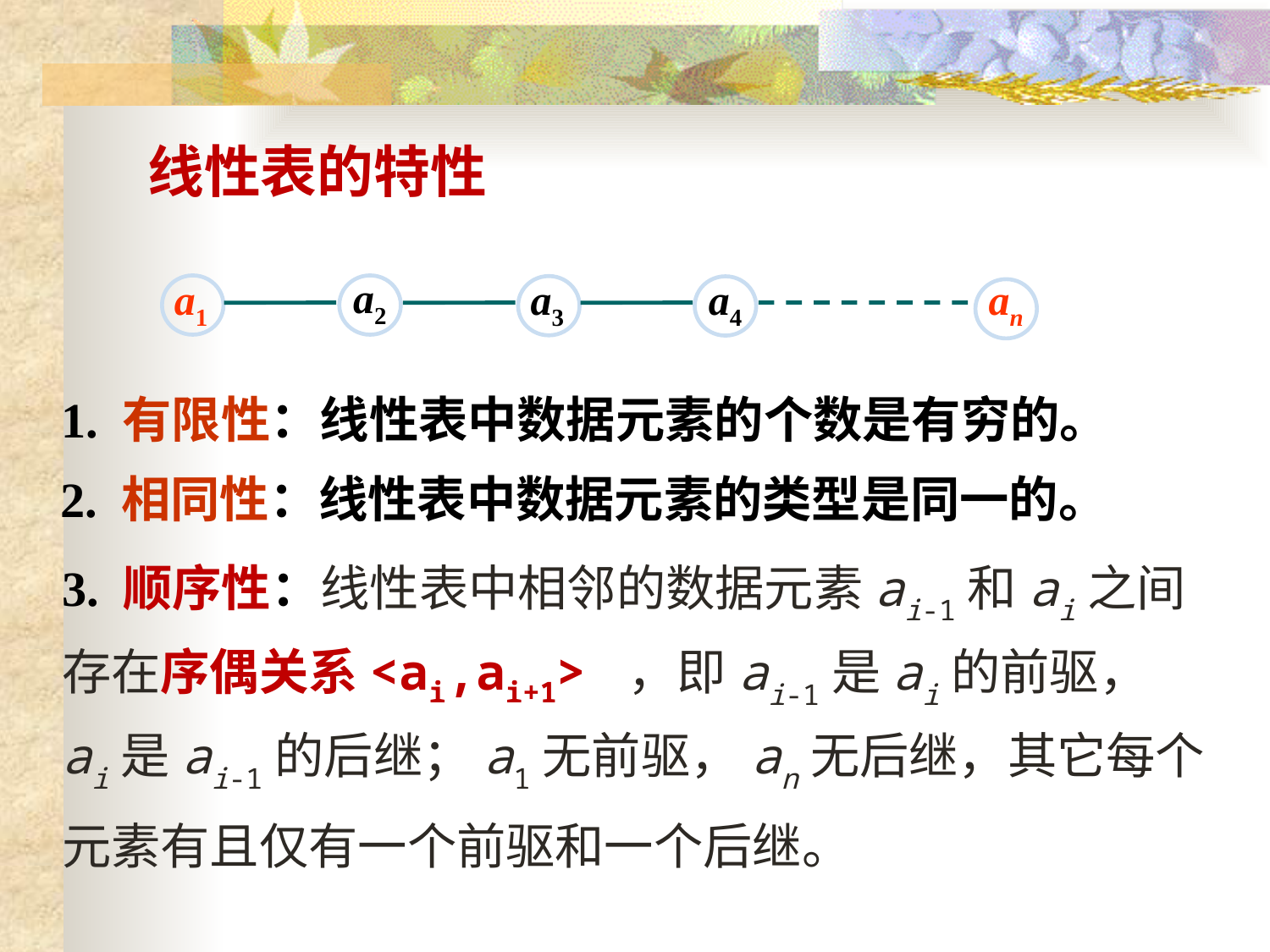

# 线性表的特性
a2
a3
an
a1
a4

1. 有限性：线性表中数据元素的个数是有穷的。
2. 相同性：线性表中数据元素的类型是同一的。
3. 顺序性：线性表中相邻的数据元素ai-1和ai之间存在序偶关系<ai,ai+1> ，即ai-1是ai的前驱， ai是ai-1的后继；a1无前驱，an无后继，其它每个元素有且仅有一个前驱和一个后继。